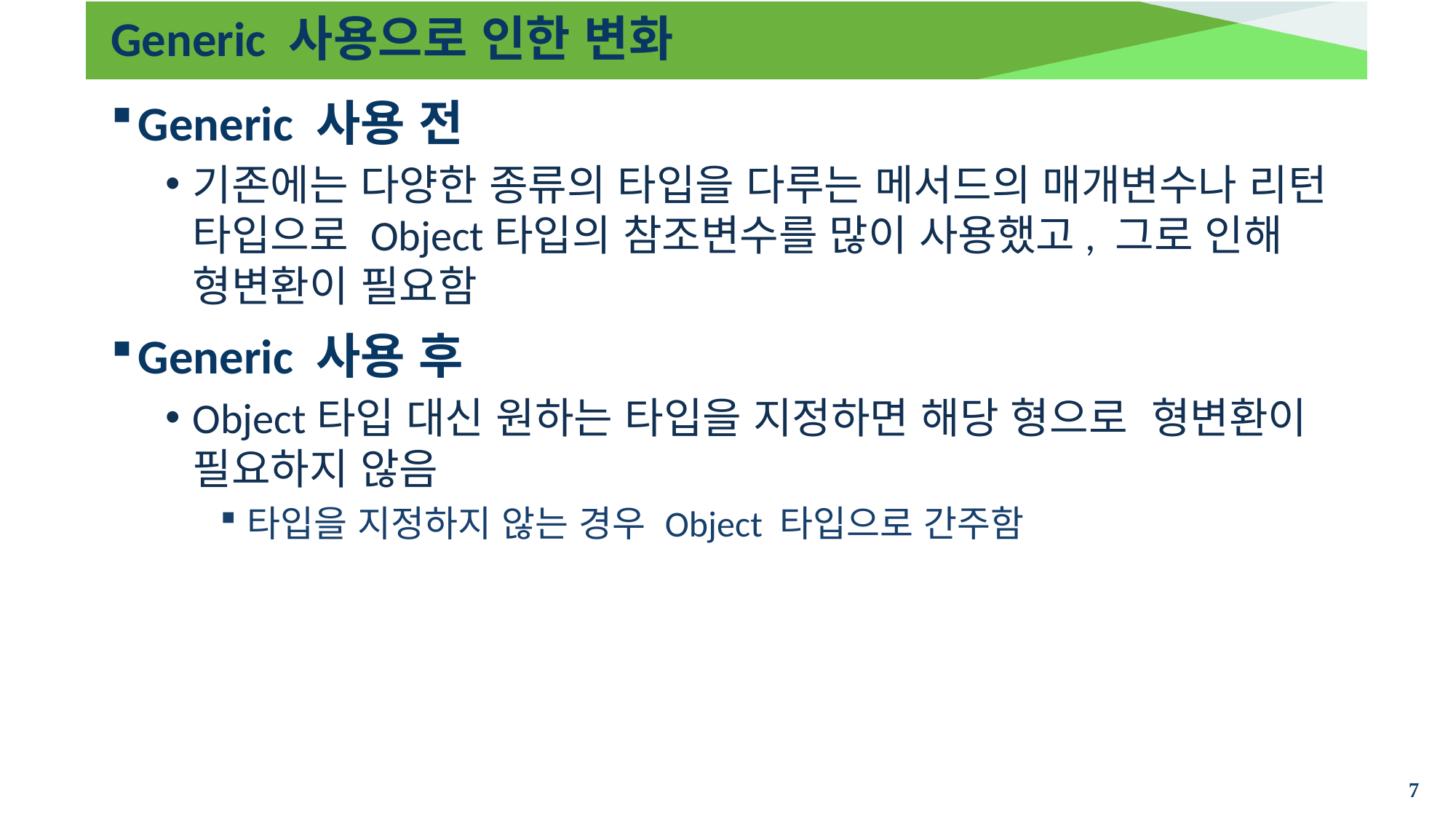

# Generic 사용으로 인한 변화
Generic 사용 전
기존에는 다양한 종류의 타입을 다루는 메서드의 매개변수나 리턴 타입으로 Object타입의 참조변수를 많이 사용했고, 그로 인해 형변환이 필요함
Generic 사용 후
Object타입 대신 원하는 타입을 지정하면 해당 형으로  형변환이 필요하지 않음
타입을 지정하지 않는 경우 Object 타입으로 간주함

7